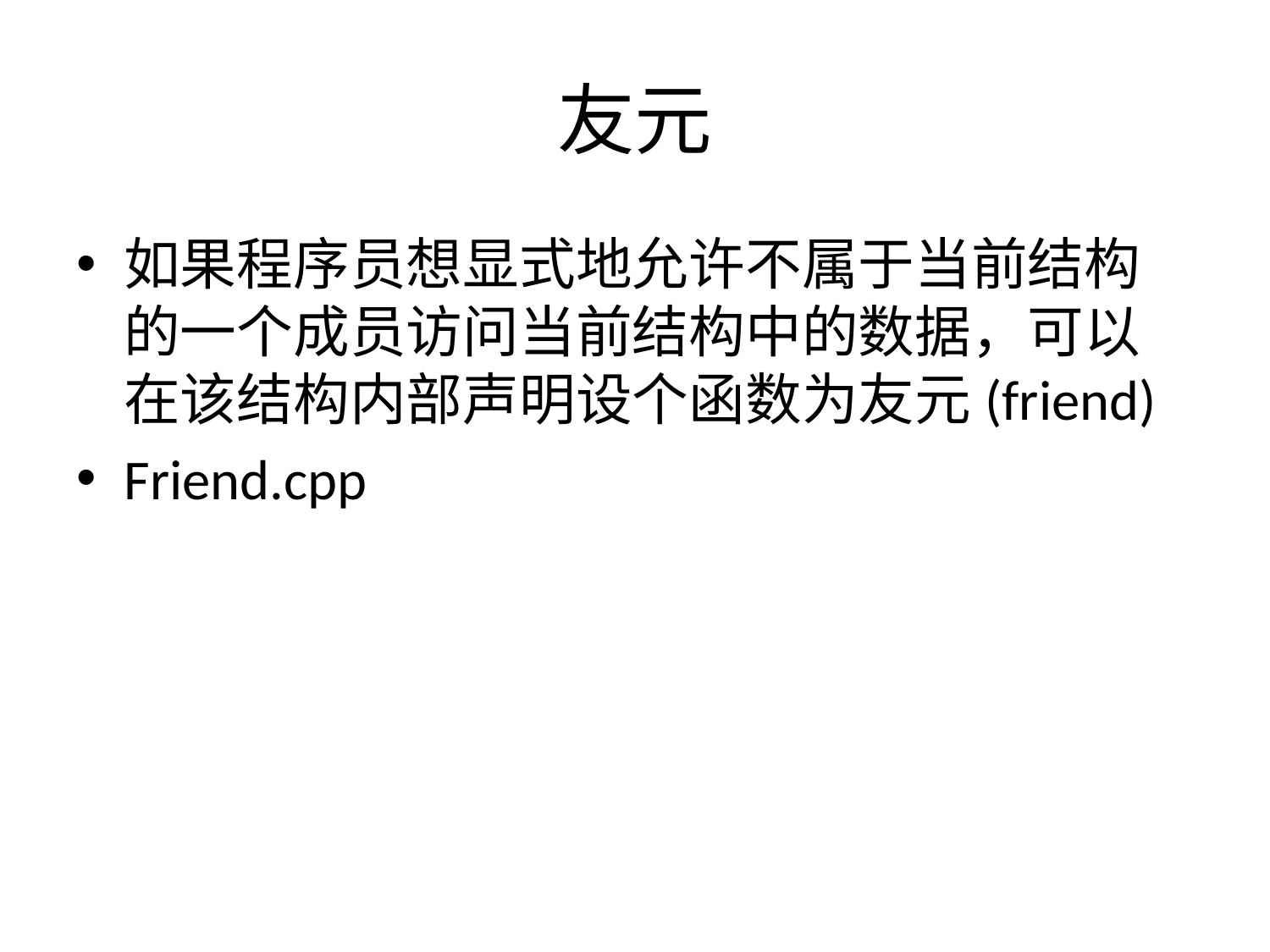

# 友元
如果程序员想显式地允许不属于当前结构的一个成员访问当前结构中的数据，可以在该结构内部声明设个函数为友元(friend)
Friend.cpp